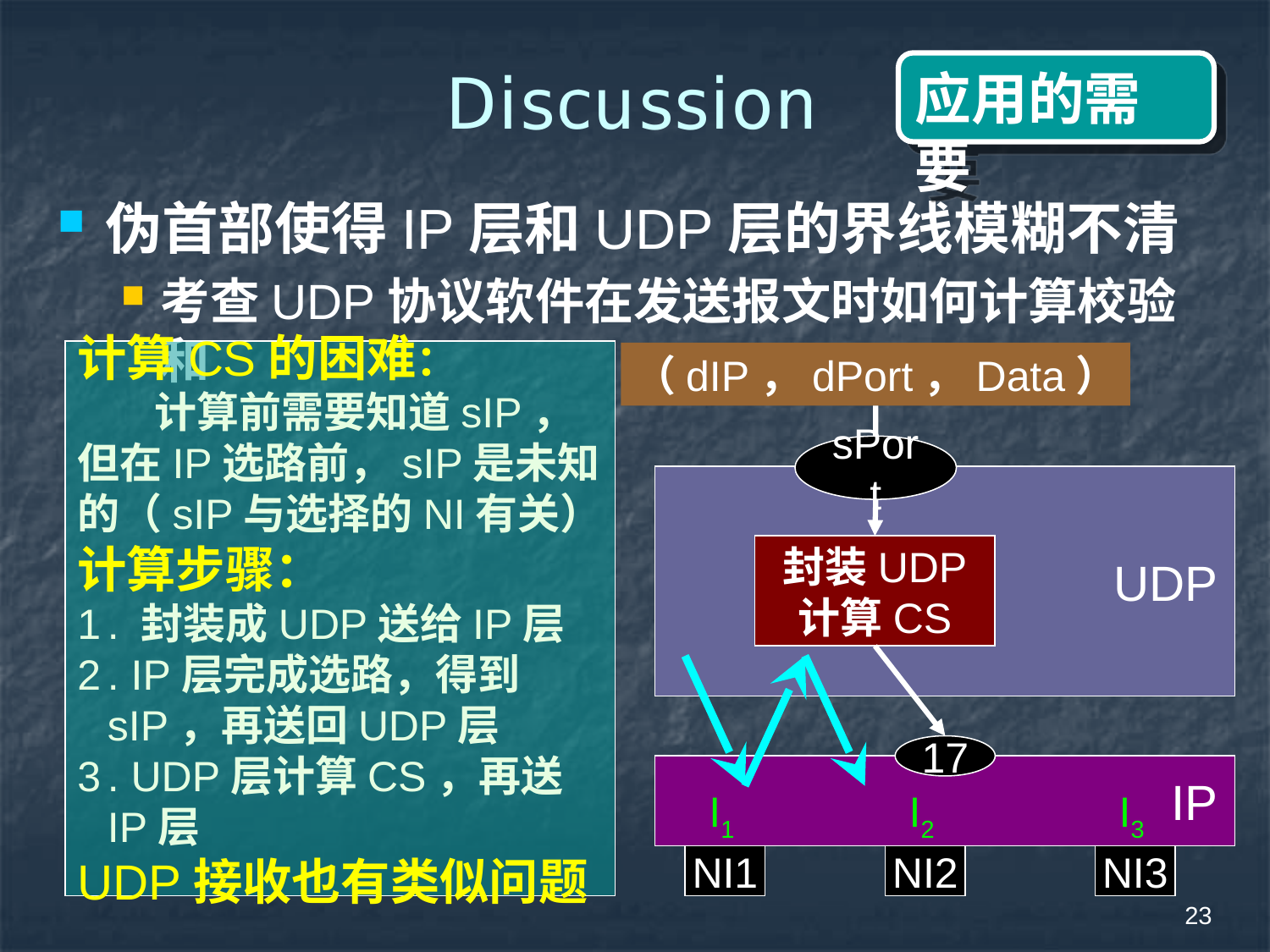

# Discussion
应用的需要
伪首部使得IP层和UDP层的界线模糊不清
考查UDP协议软件在发送报文时如何计算校验和
计算CS的困难：
       计算前需要知道sIP，但在IP选路前，sIP是未知的（sIP与选择的NI有关）
计算步骤：
. 封装成UDP送给IP层
. IP层完成选路，得到sIP，再送回UDP层
. UDP层计算CS，再送IP层
UDP接收也有类似问题
（dIP，dPort，Data）
sPort
UDP
封装UDP
计算CS

17
IP
I1
I2
I3
NI1
NI2
NI3
23